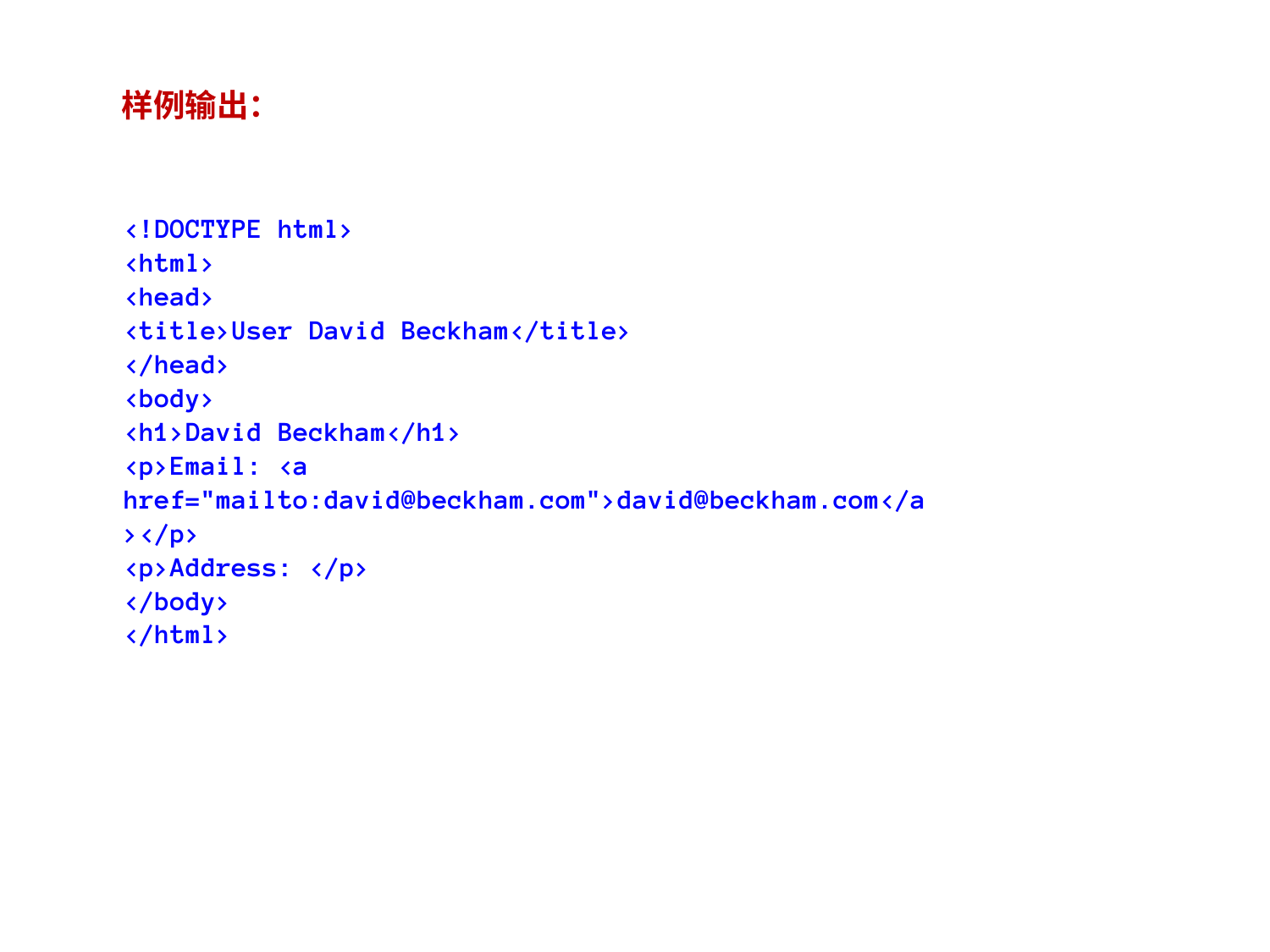

样例输出：
<!DOCTYPE html>
<html>
<head>
<title>User David Beckham</title>
</head>
<body>
<h1>David Beckham</h1>
<p>Email: <a
href="mailto:david@beckham.com">david@beckham.com</a
></p>
<p>Address: </p>
</body>
</html>